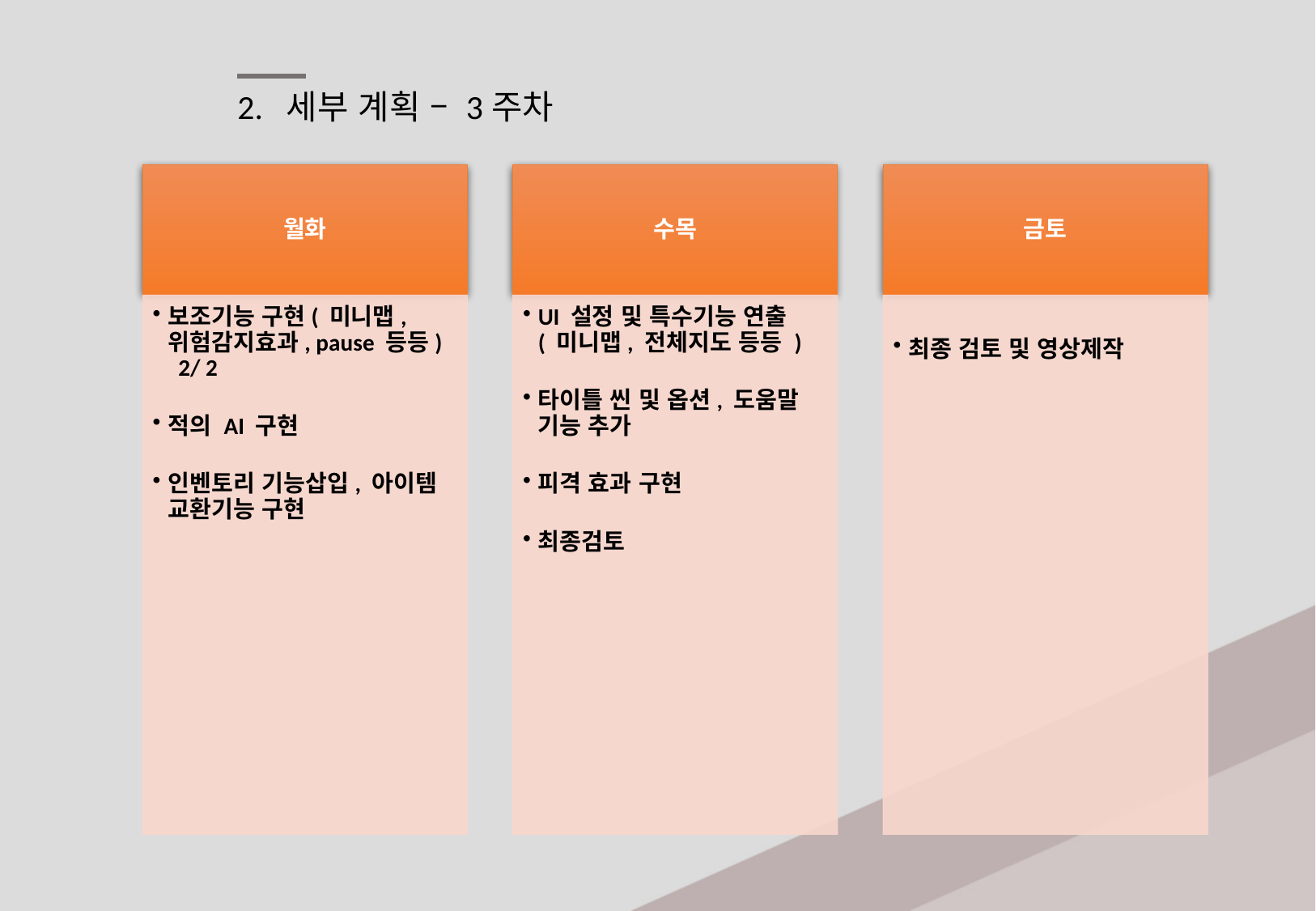

2.  세부 계획 – 3주차
월화
보조기능 구현( 미니맵, 위험감지효과, pause 등등)     2/ 2

적의 AI 구현

인벤토리 기능삽입, 아이템 교환기능 구현

수목
UI 설정 및 특수기능 연출 ( 미니맵, 전체지도 등등 )

타이틀 씬 및 옵션, 도움말 기능 추가

피격 효과 구현

최종검토

금토

최종 검토 및 영상제작